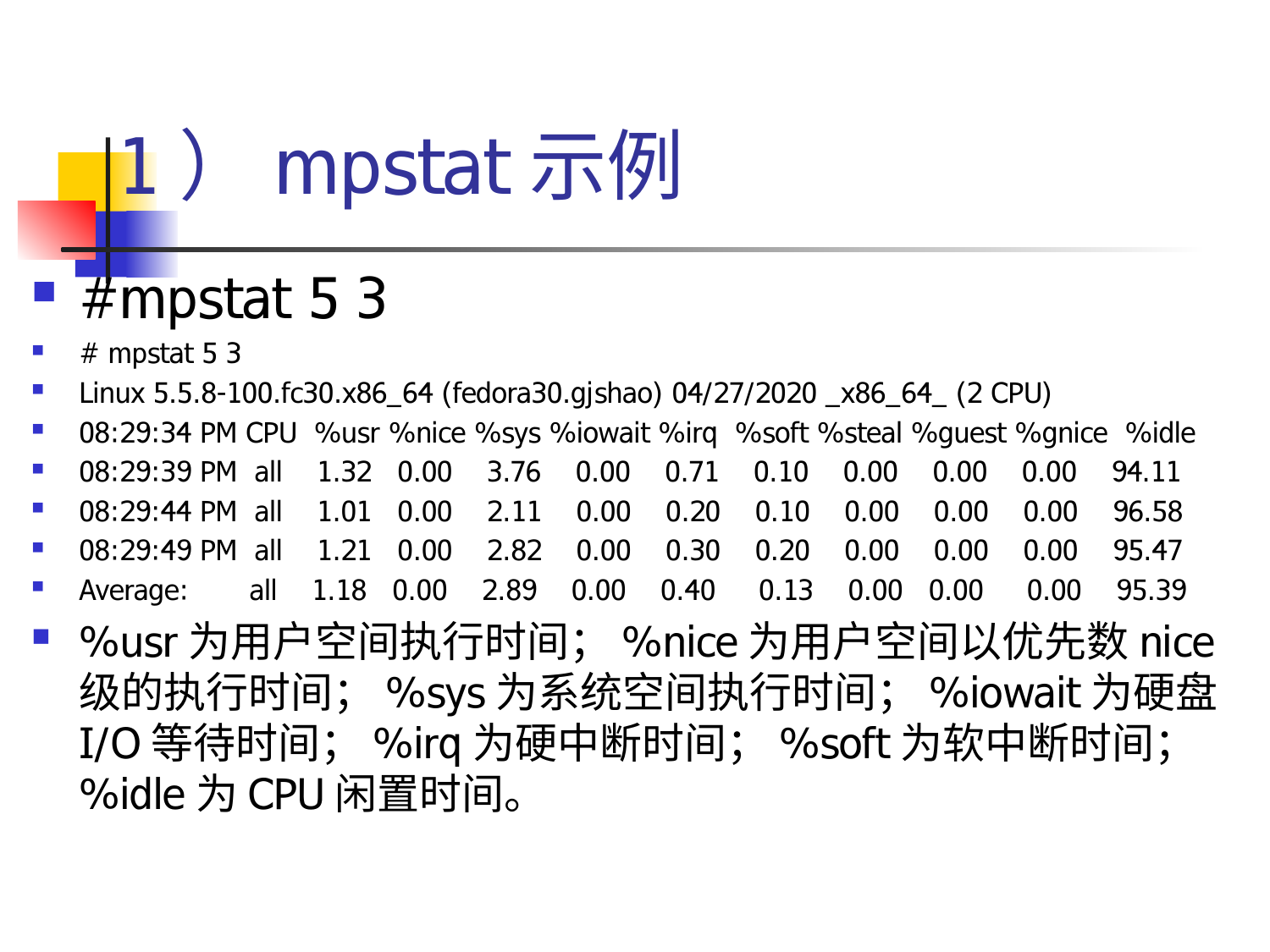

# 1）mpstat示例
#mpstat 5 3
# mpstat 5 3
Linux 5.5.8-100.fc30.x86_64 (fedora30.gjshao) 04/27/2020 _x86_64_ (2 CPU)
08:29:34 PM CPU  %usr %nice %sys %iowait %irq  %soft %steal %guest %gnice  %idle
08:29:39 PM  all    1.32   0.00    3.76    0.00    0.71    0.10    0.00    0.00    0.00    94.11
08:29:44 PM  all    1.01   0.00    2.11    0.00    0.20    0.10    0.00    0.00    0.00    96.58
08:29:49 PM  all    1.21   0.00    2.82    0.00    0.30    0.20    0.00    0.00    0.00    95.47
Average:       all    1.18   0.00    2.89    0.00    0.40     0.13    0.00   0.00     0.00    95.39
%usr为用户空间执行时间；%nice为用户空间以优先数nice级的执行时间；%sys为系统空间执行时间；%iowait为硬盘I/O等待时间；%irq为硬中断时间；%soft为软中断时间；%idle为CPU闲置时间。